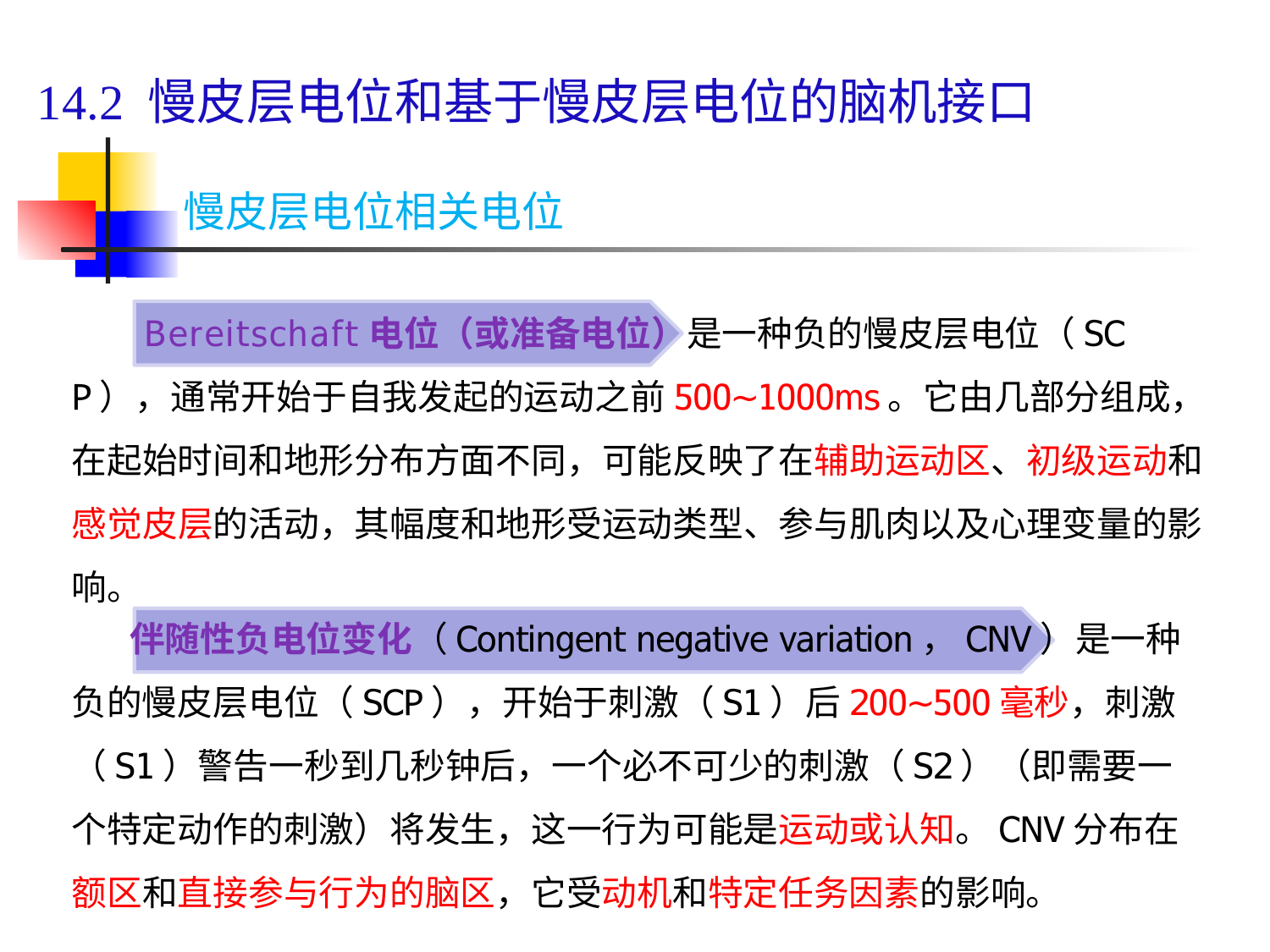

# 14.2 慢皮层电位和基于慢皮层电位的脑机接口
慢皮层电位相关电位
       Bereitschaft电位（或准备电位）是一种负的慢皮层电位（SCP），通常开始于自我发起的运动之前500~1000ms。它由几部分组成，在起始时间和地形分布方面不同，可能反映了在辅助运动区、初级运动和感觉皮层的活动，其幅度和地形受运动类型、参与肌肉以及心理变量的影响。

性能比较
       伴随性负电位变化（Contingent negative variation，CNV）是一种负的慢皮层电位（SCP），开始于刺激（S1）后200~500毫秒，刺激（S1）警告一秒到几秒钟后，一个必不可少的刺激（S2）（即需要一个特定动作的刺激）将发生，这一行为可能是运动或认知。CNV分布在额区和直接参与行为的脑区，它受动机和特定任务因素的影响。